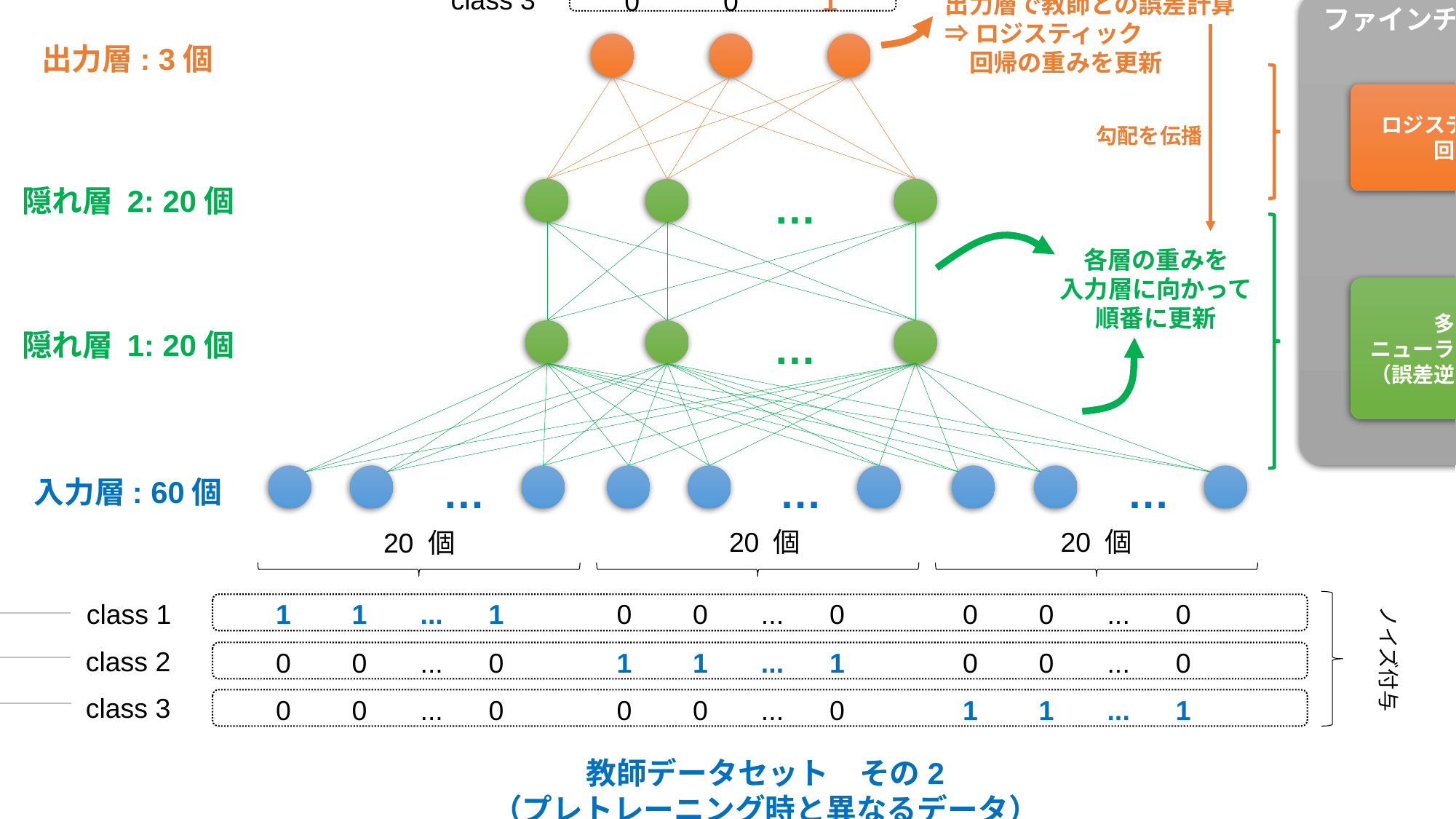

教師ラベル
1           0           0
class 1

0           1           0
class 2

class 3
0           0           1

出力層で教師との誤差計算
⇒ロジスティック
　回帰の重みを更新
ファインチューニング

出力層: 3個

ロジスティック
回帰
勾配を伝播
…
隠れ層 2: 20個

各層の重みを
入力層に向かって順番に更新
多層
ニューラルネット
（誤差逆伝播法）
…

隠れ層 1: 20個

…
…
…

入力層: 60個
20 個
20 個
20 個
ノイズ付与
class 1
1        1       ...      1
0        0       ...      0
0        0       ...      0

class 2
0        0       ...      0
1        1       ...      1
0        0       ...      0

class 3
0        0       ...      0
0        0       ...      0
1        1       ...      1

教師データセット　その2
（プレトレーニング時と異なるデータ）